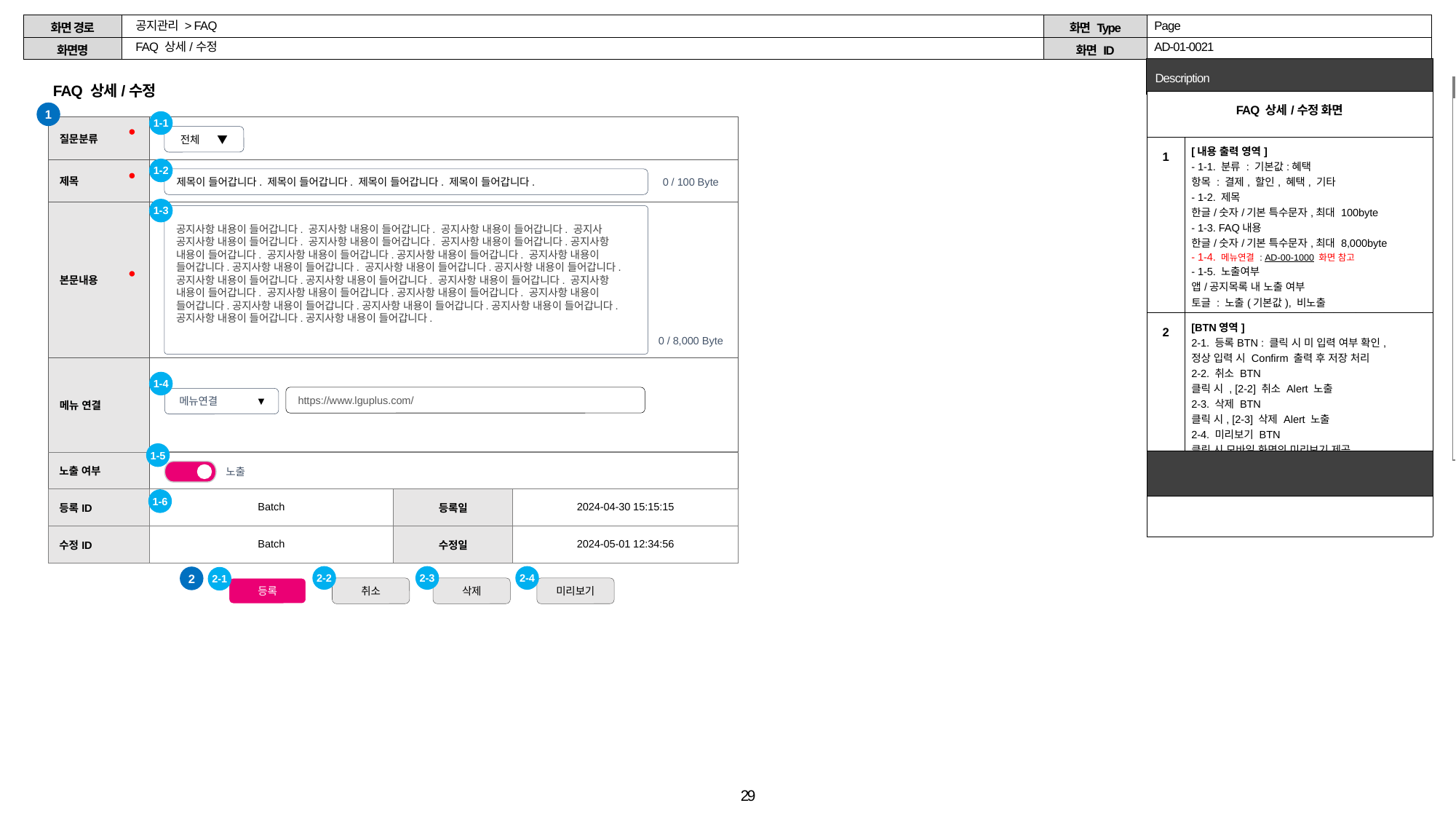

| 2024.06.10\_v0.19 |
| --- |
| 유플러스 플랫폼팀 피드백 - 본문 내 메뉴 및 외부링크 연결 기능 필요 - 이미지 파일 업로드 확장자 변경 |
공지관리 > FAQ
Page
FAQ 상세/수정
AD-01-0021
FAQ 상세/수정
| Alert / Confirm / Validation |  |
| --- | --- |
| 2 | 2-1. 필수값 미입력 $필수항목$을 입력해주세요. 2-1. 정상입력 등록하시겠습니까? 확인 : ‘등록되었습니다.’ Alert 출력 후 목록 화면으로 이동  취소 : Confirm 종료. 현 페이지 유지 2-2. 취소 취소하시겠습니까? 예 : 선택 항목 삭제 처리 후 목록 화면으로 이동   아니오 : Confirm 종료. 현 페이지 유지 2-3. 삭제 삭제하시겠습니까? 예 : 선택 항목 삭제 처리 후 목록 화면으로 이동   아니오 : Confirm 종료. 현 페이지 유지 |
| 2024.06.19\_v0.21 |
| --- |
| 현업팀 피드백 - 내부/외부 연결 기능 수정 - 노출 여부 최하단 |
| FAQ 상세/수정 화면 |  |
| --- | --- |
| 1 | [내용 출력 영역] - 1-1. 분류 : 기본값:혜택 항목 : 결제, 할인, 혜택, 기타 - 1-2. 제목 한글/숫자/기본 특수문자,최대 100byte - 1-3. FAQ내용 한글/숫자/기본 특수문자,최대 8,000byte - 1-4. 메뉴연결 : AD-00-1000 화면 참고 - 1-5. 노출여부 앱/공지목록 내 노출 여부 토글 : 노출(기본값), 비노출 - 1-6. 등록ID 및 최종 수정 이력 표시 |
| 2 | [BTN영역] 2-1. 등록BTN : 클릭 시 미 입력 여부 확인, 정상 입력 시 Confirm 출력 후 저장 처리 2-2. 취소 BTN 클릭 시 , [2-2] 취소 Alert 노출 2-3. 삭제 BTN 클릭 시, [2-3] 삭제 Alert 노출 2-4. 미리보기 BTN 클릭 시 모바일 화면의 미리보기 제공 |
| Note |  |
|  |  |
1
1-1
| 질문분류 |  |
| --- | --- |
| 제목 |  |
| 본문내용 |  |
| 메뉴 연결 |  |
전체      ▼

1-2
제목이 들어갑니다. 제목이 들어갑니다. 제목이 들어갑니다. 제목이 들어갑니다.
0 / 100 Byte

1-3
공지사항 내용이 들어갑니다. 공지사항 내용이 들어갑니다. 공지사항 내용이 들어갑니다. 공지사
공지사항 내용이 들어갑니다. 공지사항 내용이 들어갑니다. 공지사항 내용이 들어갑니다.공지사항 내용이 들어갑니다. 공지사항 내용이 들어갑니다.공지사항 내용이 들어갑니다. 공지사항 내용이 들어갑니다.공지사항 내용이 들어갑니다. 공지사항 내용이 들어갑니다.공지사항 내용이 들어갑니다. 공지사항 내용이 들어갑니다.공지사항 내용이 들어갑니다. 공지사항 내용이 들어갑니다. 공지사항 내용이 들어갑니다. 공지사항 내용이 들어갑니다.공지사항 내용이 들어갑니다. 공지사항 내용이 들어갑니다.공지사항 내용이 들어갑니다.공지사항 내용이 들어갑니다.공지사항 내용이 들어갑니다.공지사항 내용이 들어갑니다.공지사항 내용이 들어갑니다.

0 / 8,000 Byte
1-4
https://www.lguplus.com/
           ▼
메뉴연결
1-5
| 노출 여부 |  |  |  |
| --- | --- | --- | --- |
| 등록ID | Batch | 등록일 | 2024-04-30 15:15:15 |
| 수정ID | Batch | 수정일 | 2024-05-01 12:34:56 |

노출
1-6
2-2
2-3
2-4
2
2-1
등록
삭제
취소
미리보기